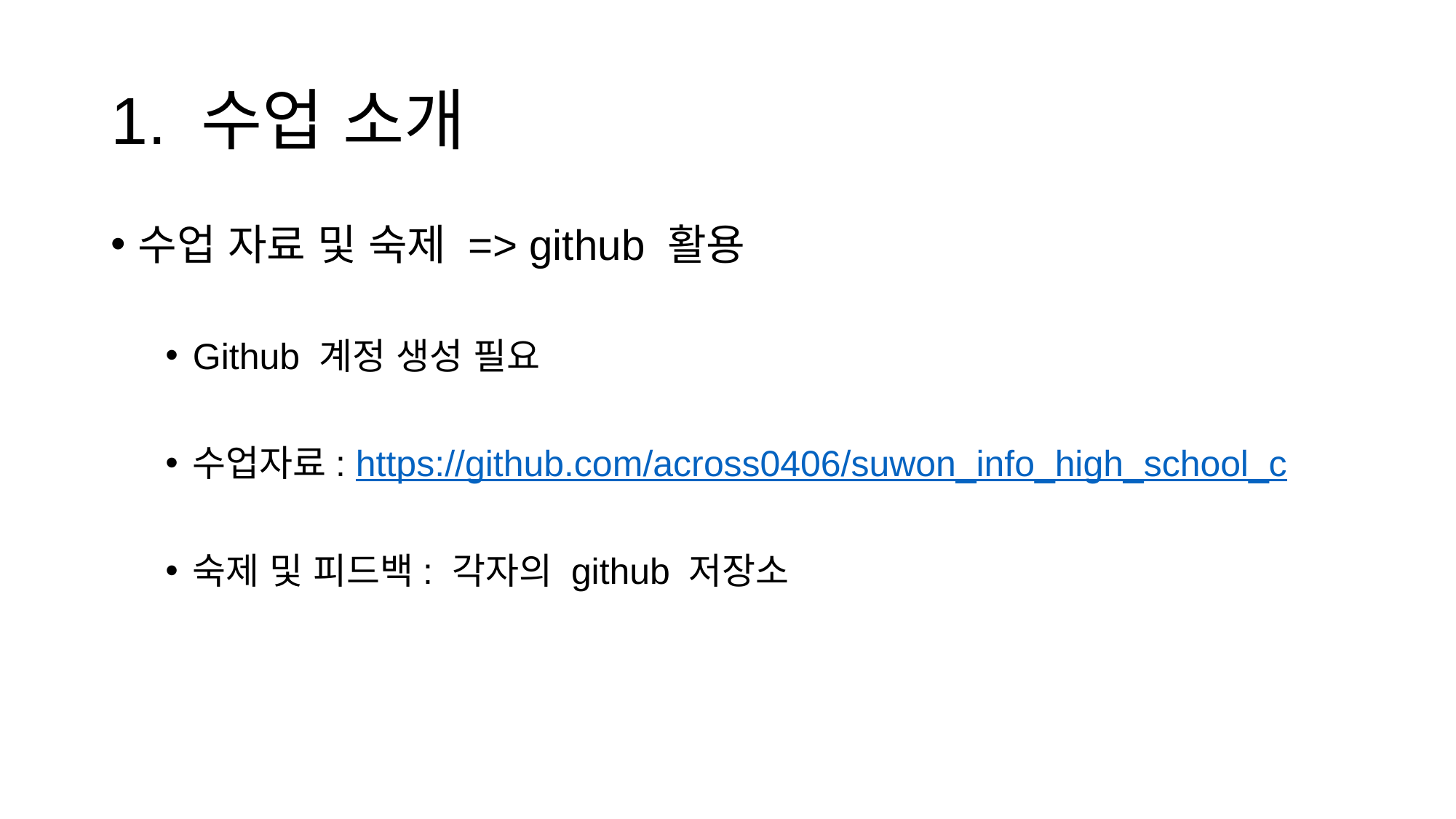

# 1. 수업 소개
수업 자료 및 숙제 => github 활용

Github 계정 생성 필요

수업자료: https://github.com/across0406/suwon_info_high_school_c

숙제 및 피드백: 각자의 github 저장소